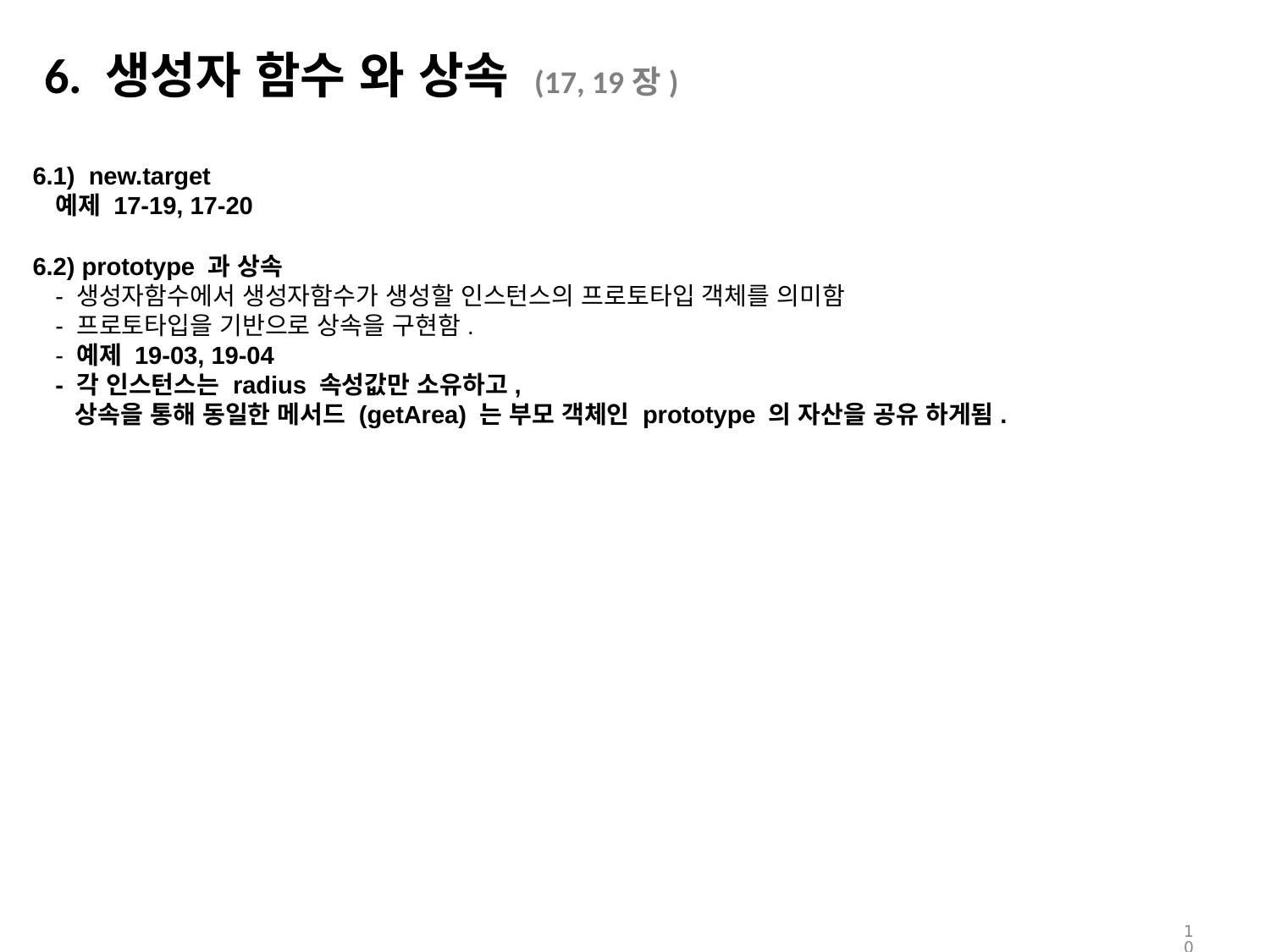

# 6. 생성자 함수 와 상속 (17, 19장)
6.1)  new.target
예제 17-19, 17-20
6.2) prototype 과 상속
- 생성자함수에서 생성자함수가 생성할 인스턴스의 프로토타입 객체를 의미함
- 프로토타입을 기반으로 상속을 구현함.
- 예제 19-03, 19-04
- 각 인스턴스는 radius 속성값만 소유하고,
  상속을 통해 동일한 메서드 (getArea) 는 부모 객체인 prototype 의 자산을 공유 하게됨.

10